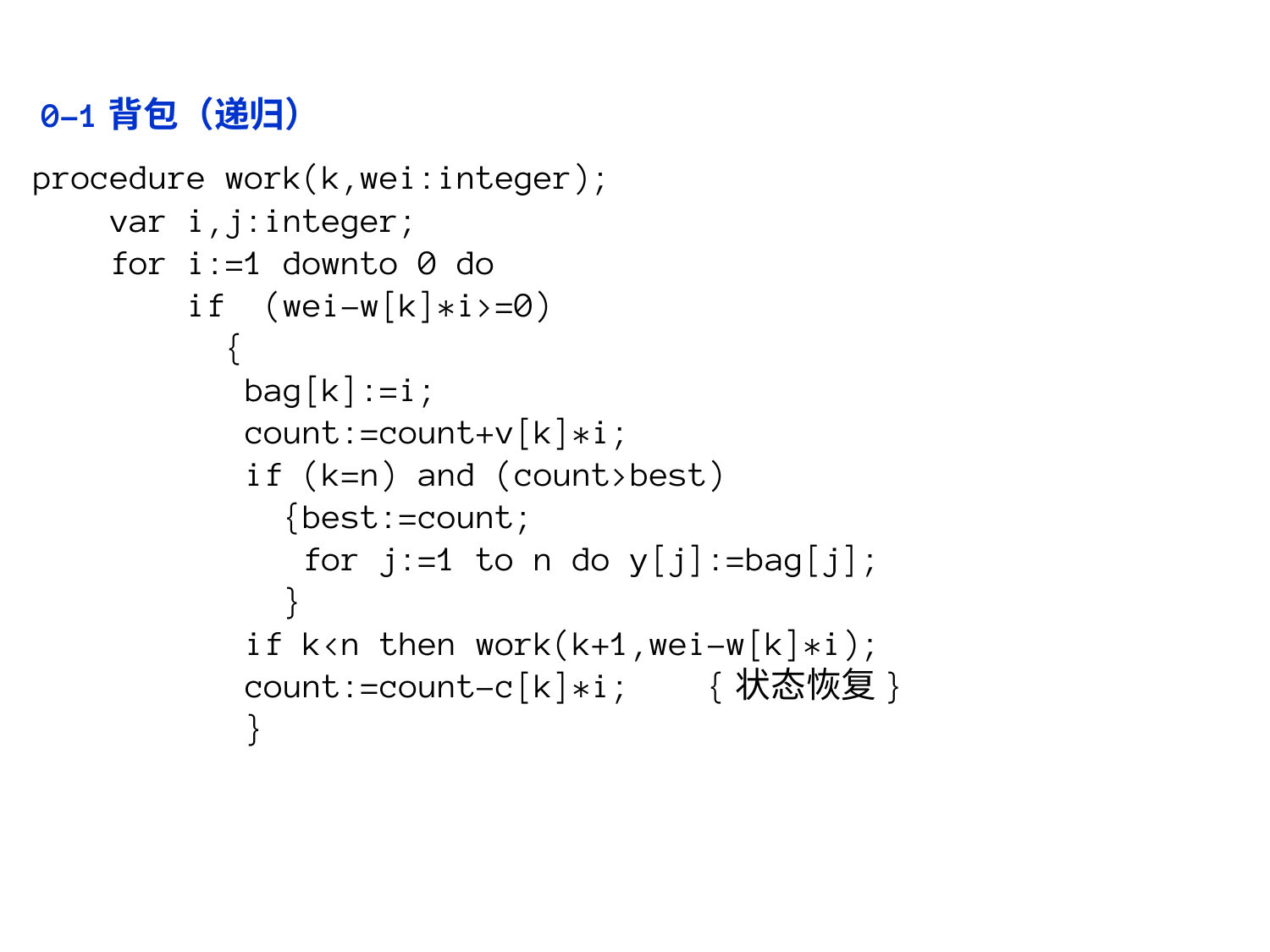

0-1背包（递归）
procedure work(k,wei:integer);
    var i,j:integer;
    for i:=1 downto 0 do
        if  (wei-w[k]*i>=0)
          {
           bag[k]:=i;
           count:=count+v[k]*i;
           if (k=n) and (count>best)
             {best:=count;
              for j:=1 to n do y[j]:=bag[j];
             }
           if k<n then work(k+1,wei-w[k]*i);
           count:=count-c[k]*i;    {状态恢复}
           }